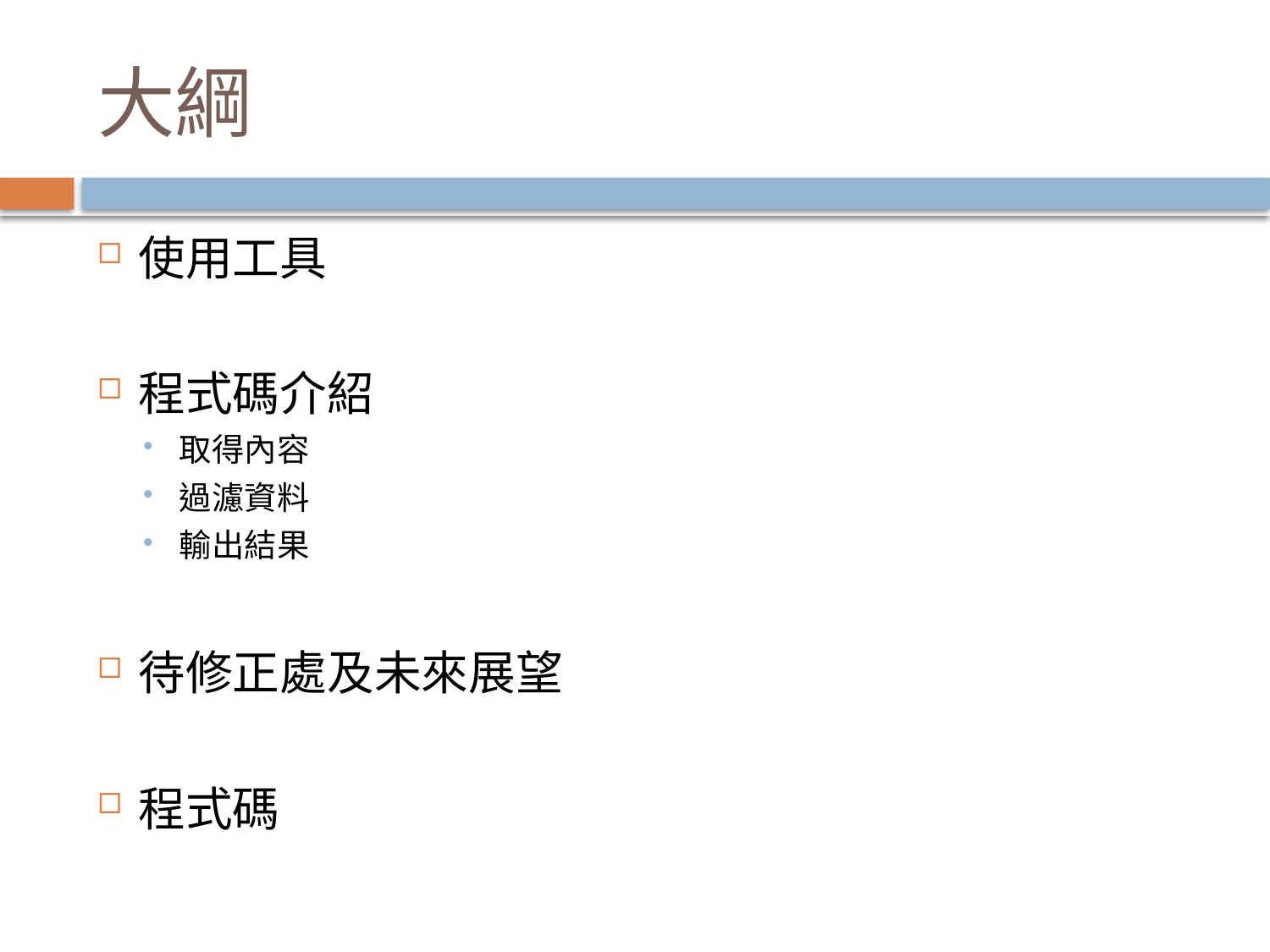

# 大綱
使用工具

程式碼介紹
取得內容
過濾資料
輸出結果

待修正處及未來展望

程式碼